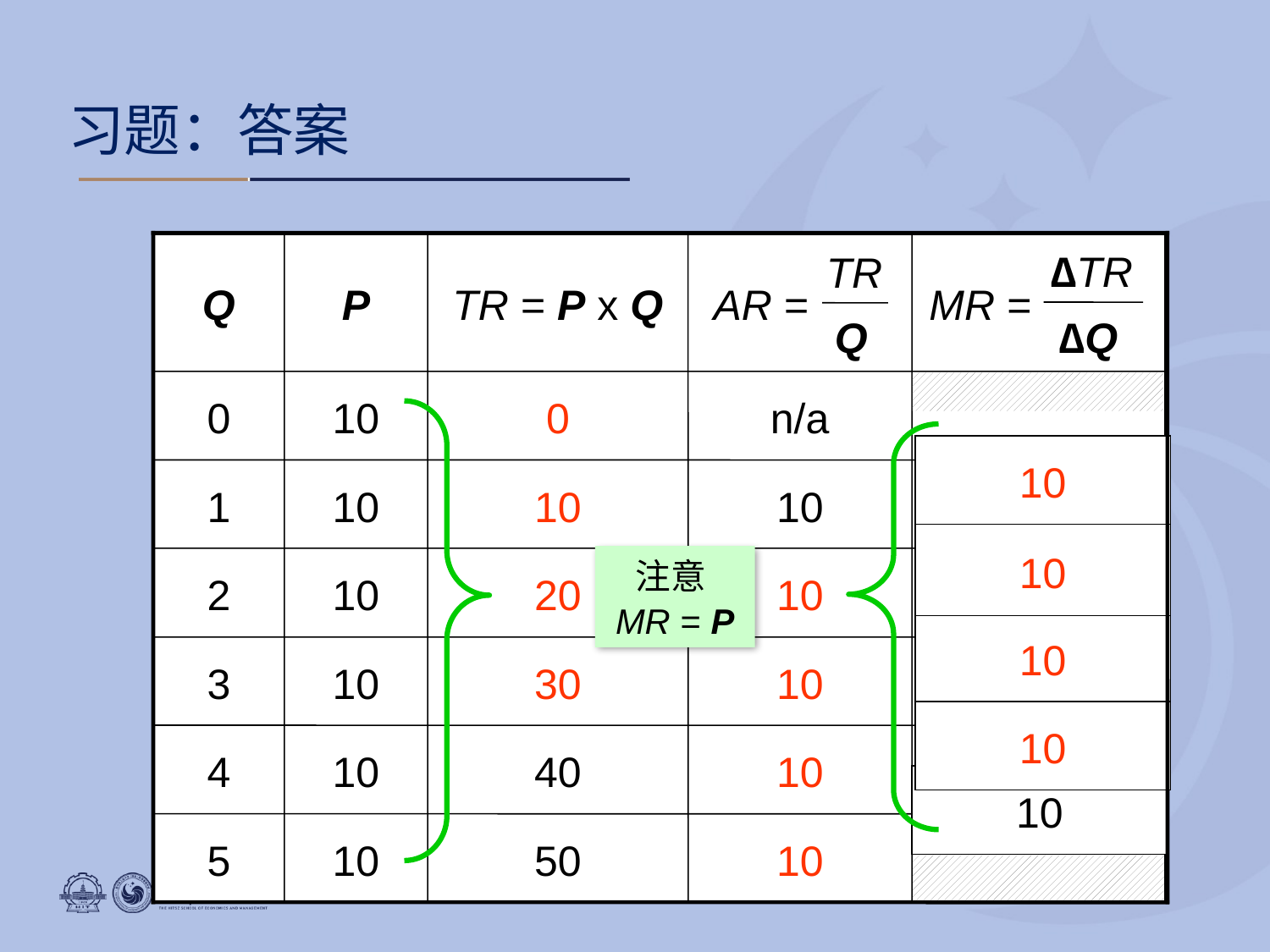

# 习题：答案
Q

P

TR = P x Q

∆TR

∆Q
MR =
TR

Q
AR =
0

10
0
10
20
30
n/a

注意
MR = P
10
10
10
10
1

10
10
2

10
10
10
10
10
3

10
4

10
40
10
5

10
50